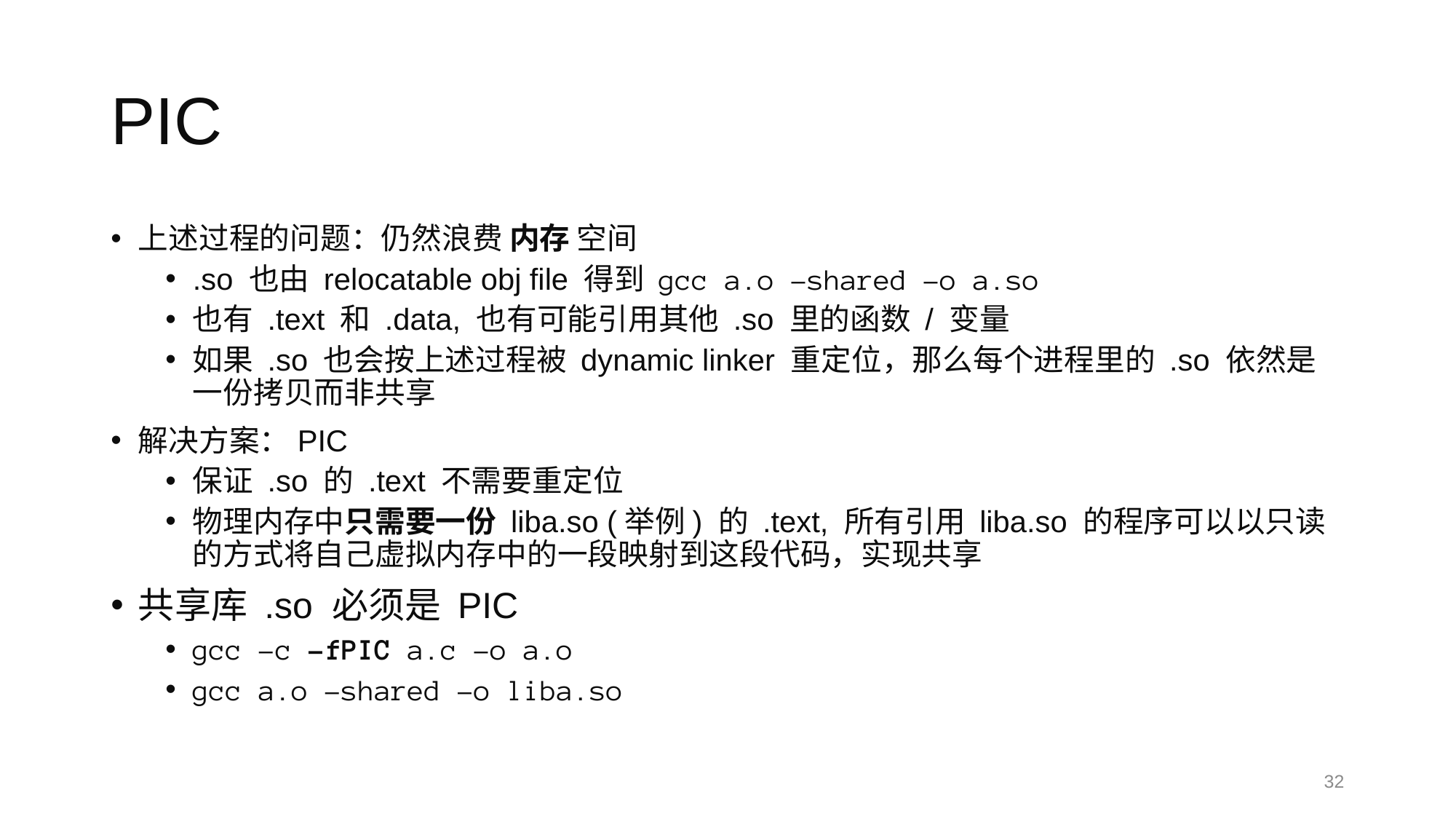

# PIC
上述过程的问题：仍然浪费 内存 空间
.so 也由 relocatable obj file 得到 gcc a.o -shared -o a.so
也有 .text 和 .data, 也有可能引用其他 .so 里的函数 / 变量
如果 .so 也会按上述过程被 dynamic linker 重定位，那么每个进程里的 .so 依然是一份拷贝而非共享
解决方案：PIC
保证 .so 的 .text 不需要重定位
物理内存中只需要一份 liba.so (举例) 的 .text, 所有引用 liba.so 的程序可以以只读的方式将自己虚拟内存中的一段映射到这段代码，实现共享
共享库 .so 必须是 PIC
gcc -c -fPIC a.c -o a.o
gcc a.o -shared -o liba.so
32